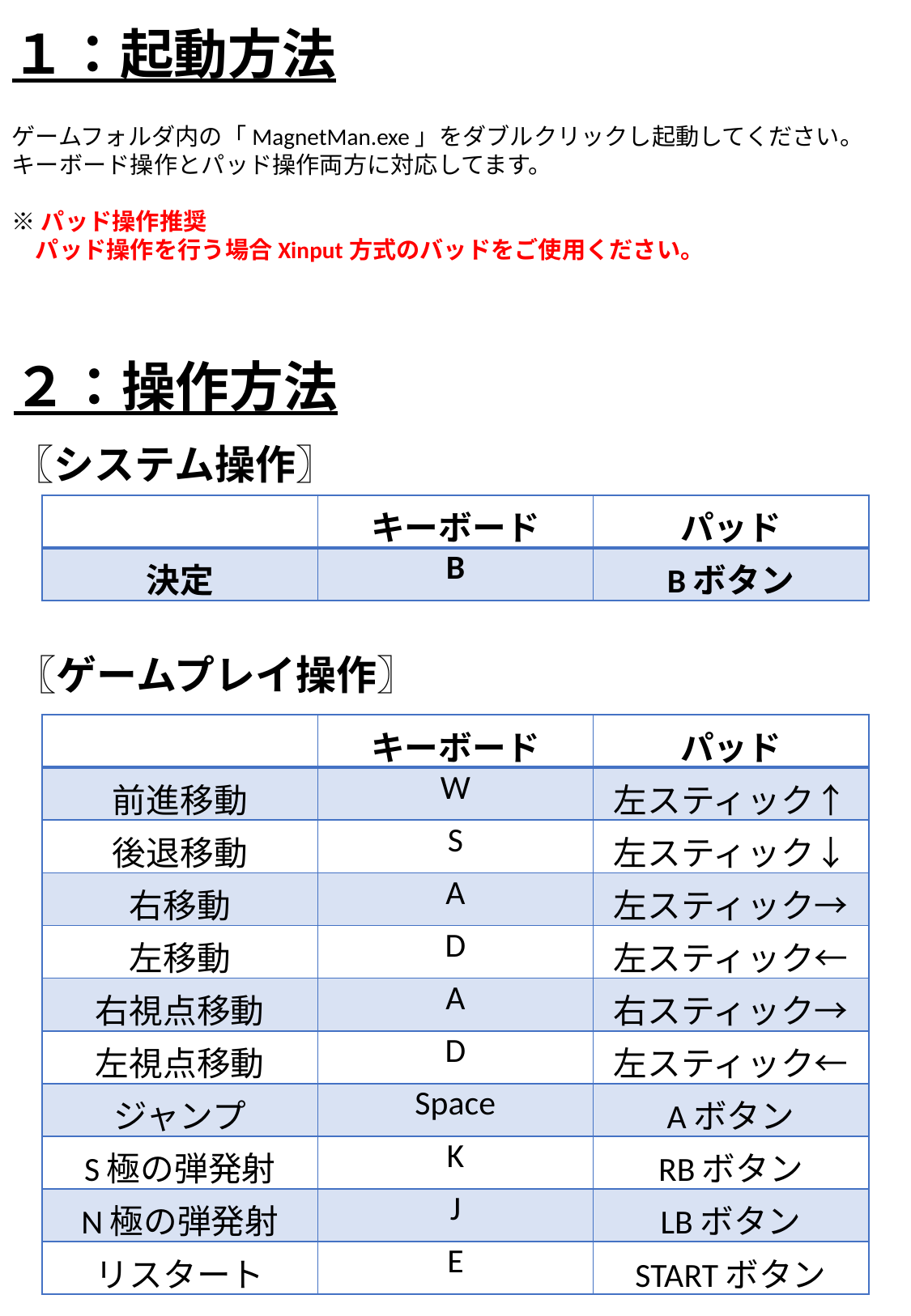

１：起動方法

ゲームフォルダ内の「MagnetMan.exe」をダブルクリックし起動してください。
キーボード操作とパッド操作両方に対応してます。

※パッド操作推奨
　パッド操作を行う場合Xinput方式のバッドをご使用ください。

２：操作方法

〖システム操作〗
|  | キーボード | パッド |
| --- | --- | --- |
| 決定 | B | Bボタン |
〖ゲームプレイ操作〗
|  | キーボード | パッド |
| --- | --- | --- |
| 前進移動 | W | 左スティック↑ |
| 後退移動 | S | 左スティック↓ |
| 右移動 | A | 左スティック→ |
| 左移動 | D | 左スティック← |
| 右視点移動 | A | 右スティック→ |
| 左視点移動 | D | 左スティック← |
| ジャンプ | Space | Aボタン |
| S極の弾発射 | K | RBボタン |
| N極の弾発射 | J | LBボタン |
| リスタート | E | STARTボタン |